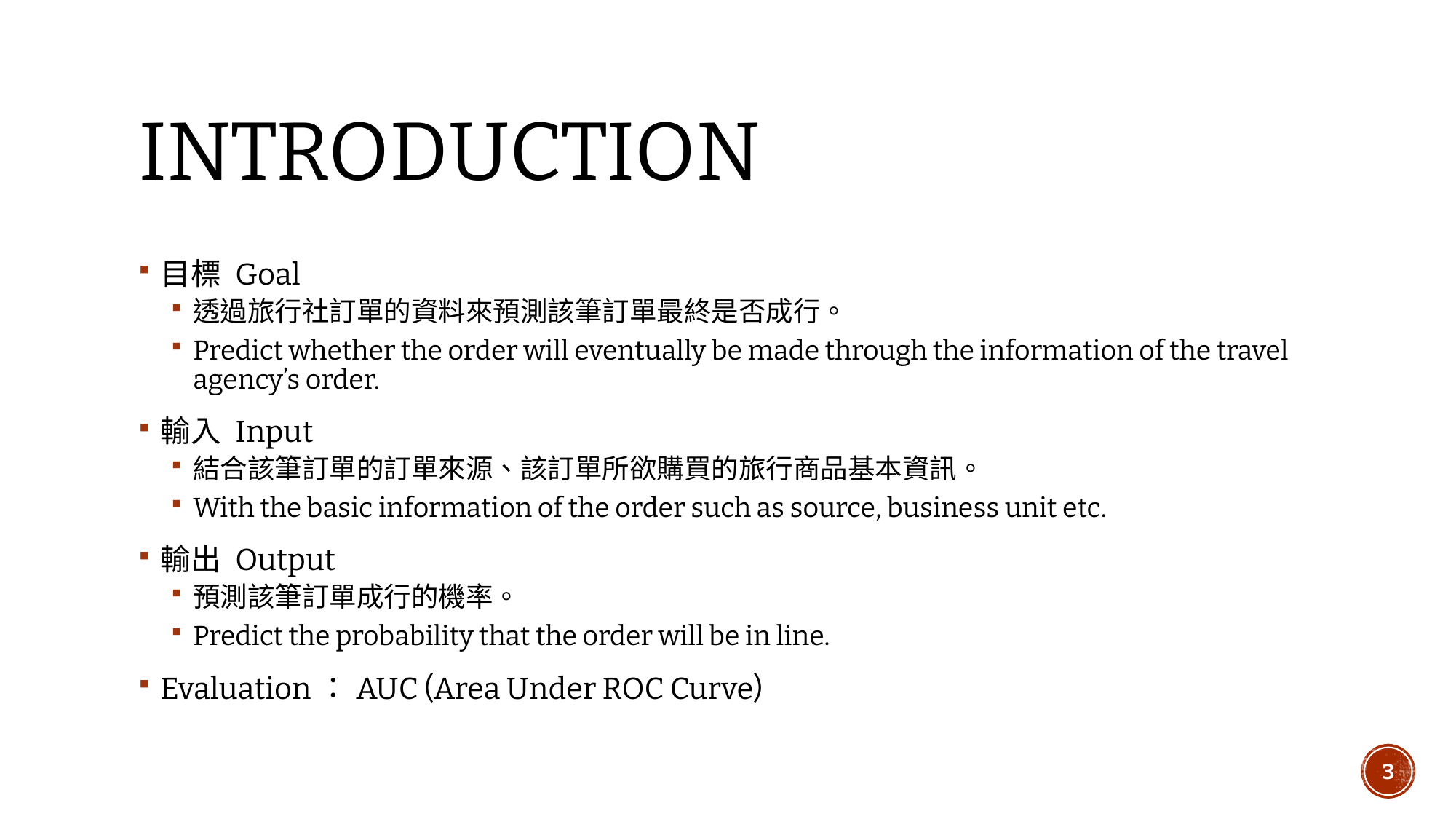

# Introduction
目標 Goal
透過旅行社訂單的資料來預測該筆訂單最終是否成行。
Predict whether the order will eventually be made through the information of the travel agency’s order.
輸入 Input
結合該筆訂單的訂單來源、該訂單所欲購買的旅行商品基本資訊。
With the basic information of the order such as source, business unit etc.
輸出 Output
預測該筆訂單成行的機率。
Predict the probability that the order will be in line.
Evaluation：AUC (Area Under ROC Curve)
3